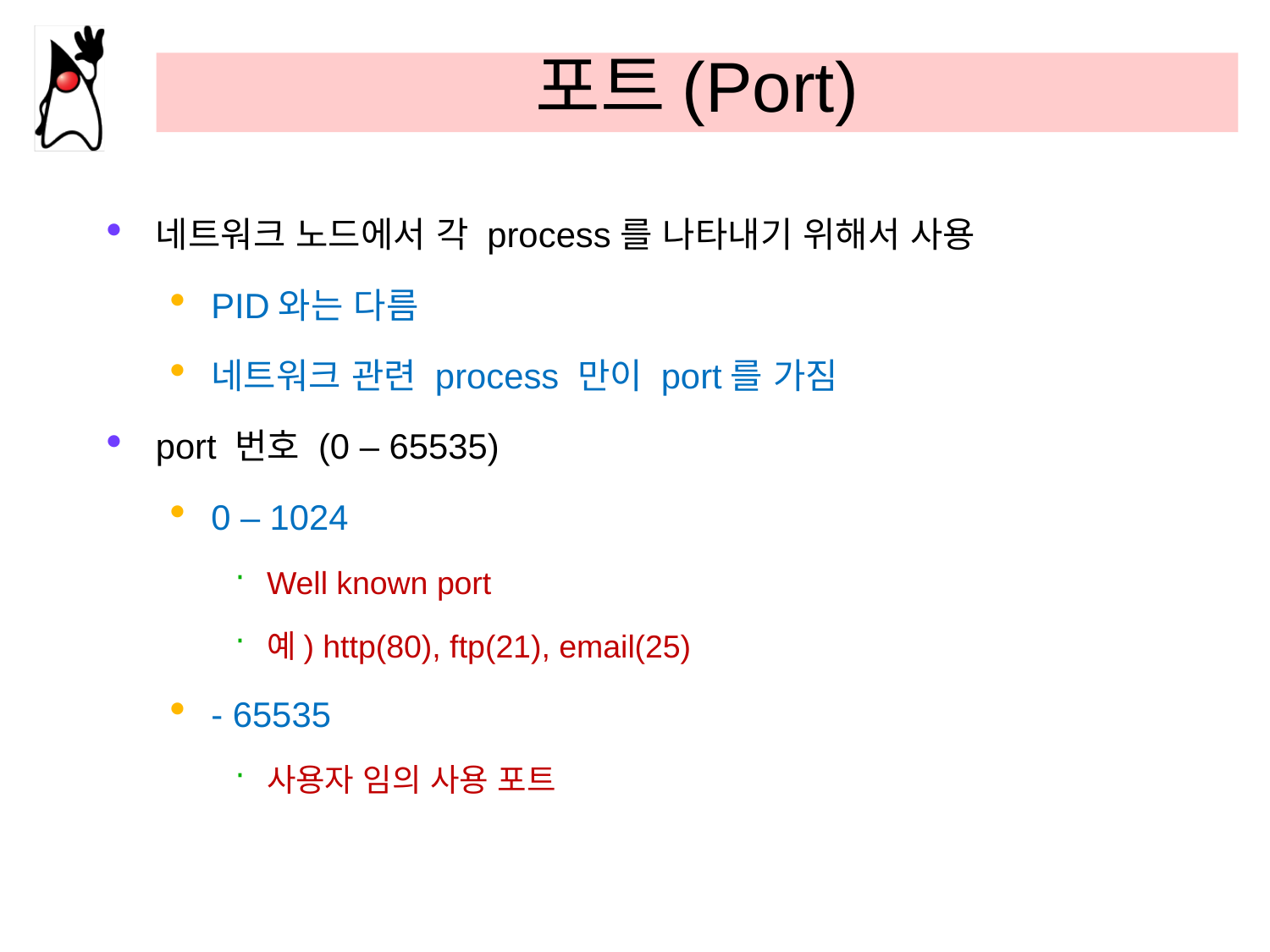

# 포트(Port)
네트워크 노드에서 각 process를 나타내기 위해서 사용
PID와는 다름
네트워크 관련 process 만이 port를 가짐
port 번호 (0 – 65535)
0 – 1024
Well known port
예) http(80), ftp(21), email(25)
- 65535
사용자 임의 사용 포트